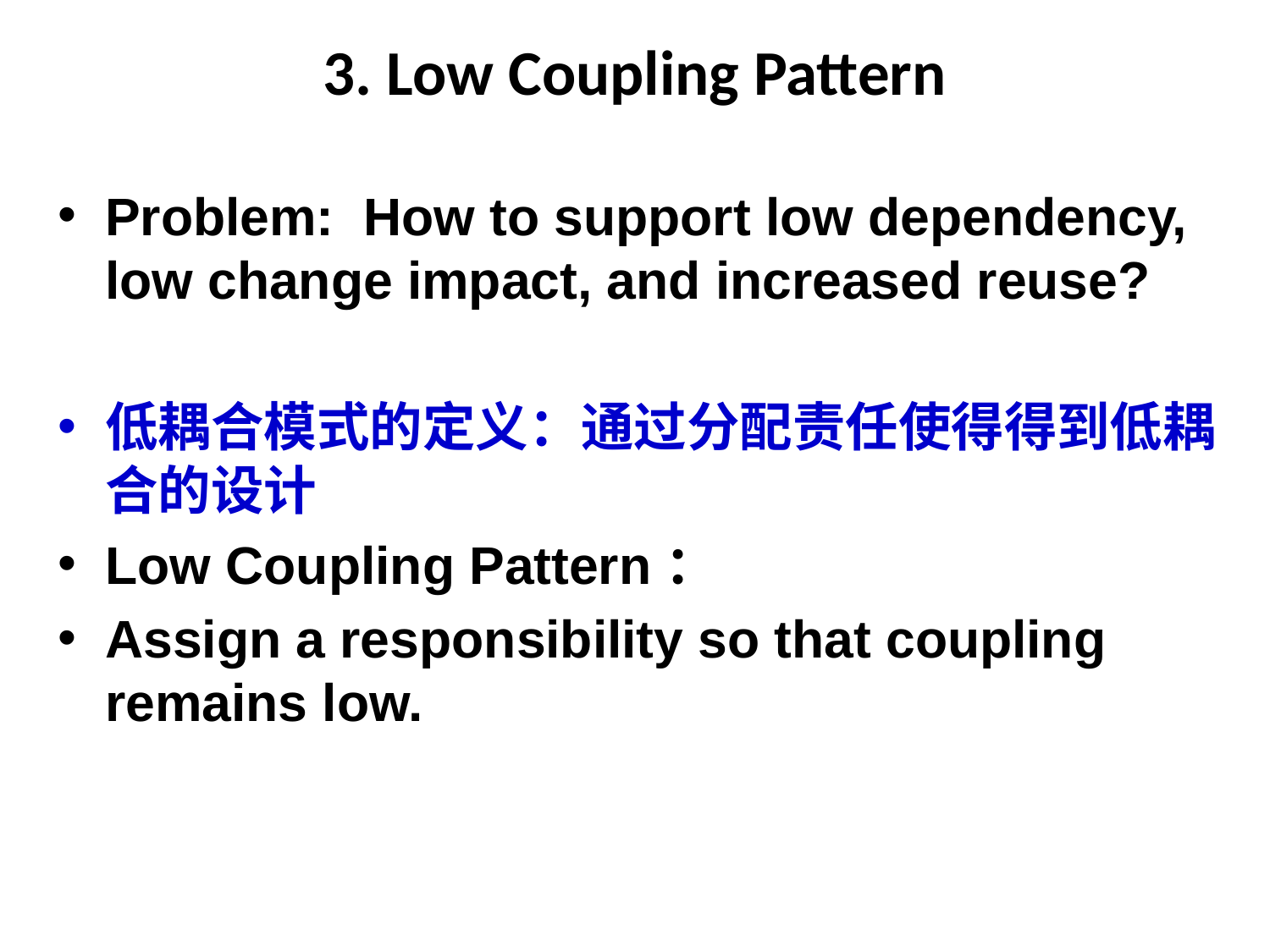

# 3. Low Coupling Pattern
Problem:  How to support low dependency, low change impact, and increased reuse?

低耦合模式的定义：通过分配责任使得得到低耦合的设计
Low Coupling Pattern：
Assign a responsibility so that coupling remains low.